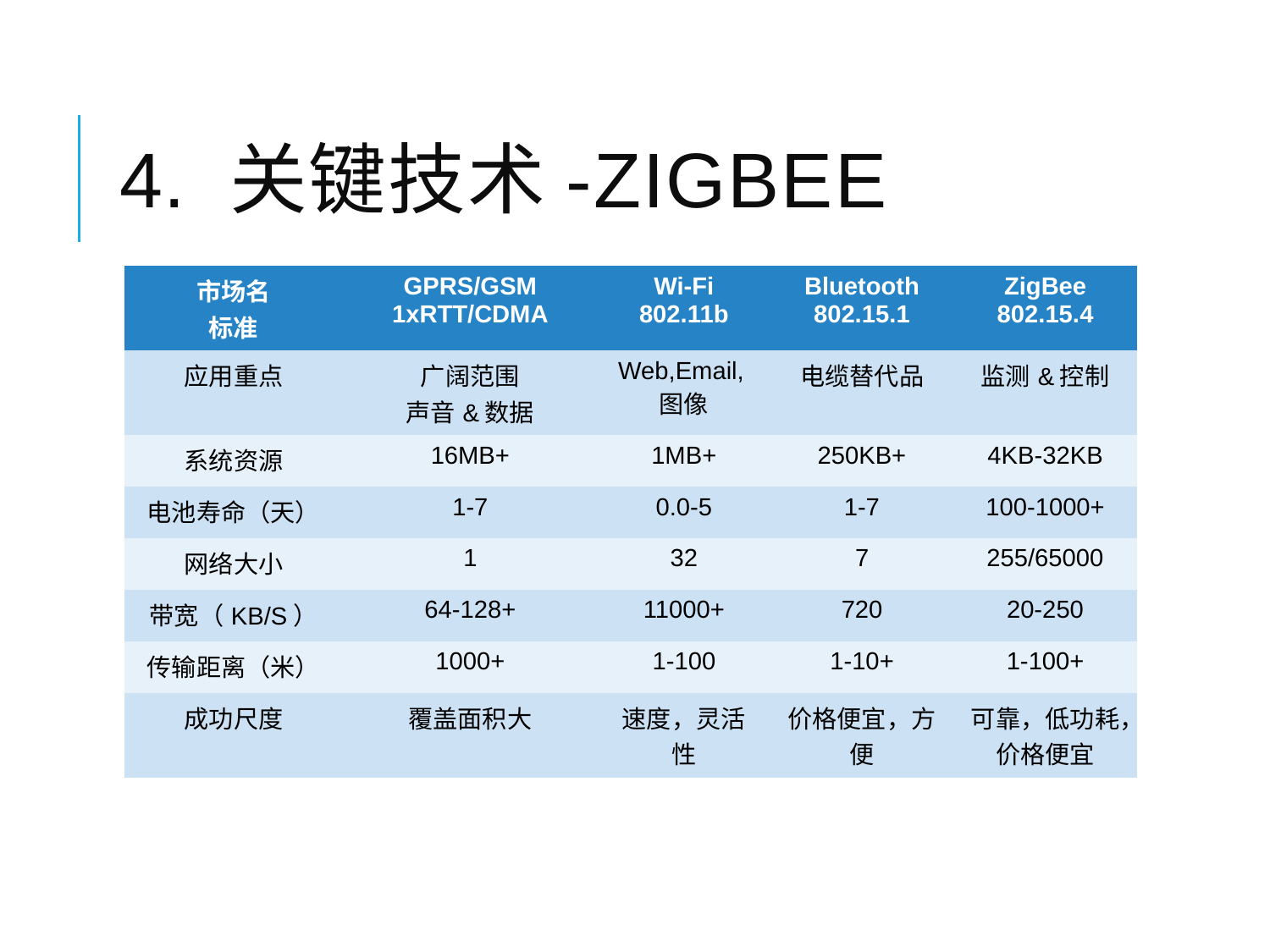

# 4. 关键技术-ZIGBEE
| 市场名 标准 | GPRS/GSM 1xRTT/CDMA | Wi-Fi 802.11b | Bluetooth 802.15.1 | ZigBee 802.15.4 |
| --- | --- | --- | --- | --- |
| 应用重点 | 广阔范围 声音&数据 | Web,Email,图像 | 电缆替代品 | 监测&控制 |
| 系统资源 | 16MB+ | 1MB+ | 250KB+ | 4KB-32KB |
| 电池寿命（天） | 1-7 | 0.0-5 | 1-7 | 100-1000+ |
| 网络大小 | 1 | 32 | 7 | 255/65000 |
| 带宽（KB/S） | 64-128+ | 11000+ | 720 | 20-250 |
| 传输距离（米） | 1000+ | 1-100 | 1-10+ | 1-100+ |
| 成功尺度 | 覆盖面积大 | 速度，灵活性 | 价格便宜，方便 | 可靠，低功耗，价格便宜 |